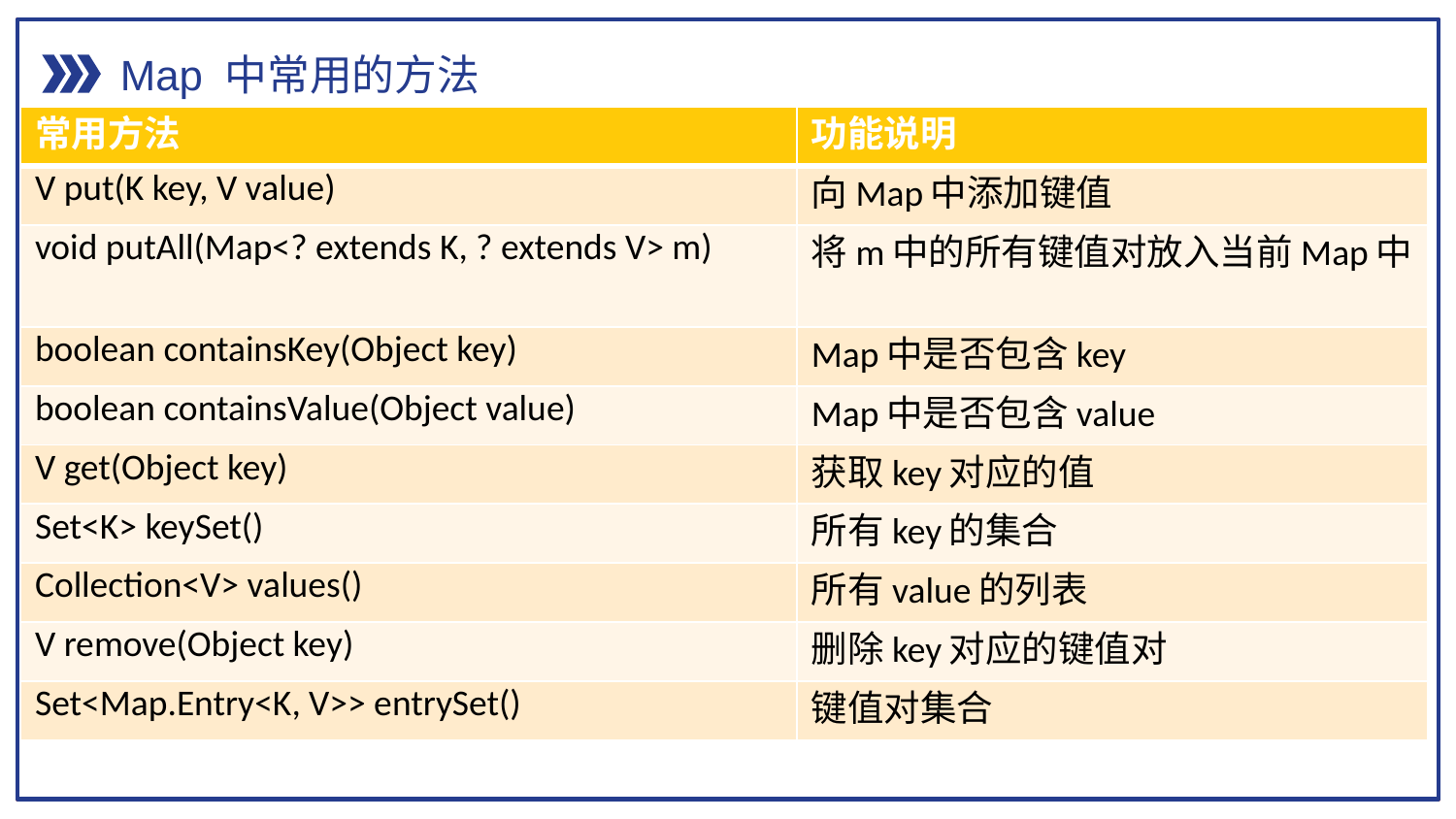

Map 中常用的方法

| 常用方法 | 功能说明 |
| --- | --- |
| V put(K key, V value) | 向Map中添加键值 |
| void putAll(Map<? extends K, ? extends V> m) | 将m中的所有键值对放入当前Map中 |
| boolean containsKey(Object key) | Map中是否包含key |
| boolean containsValue(Object value) | Map中是否包含value |
| V get(Object key) | 获取key对应的值 |
| Set<K> keySet() | 所有key的集合 |
| Collection<V> values() | 所有value的列表 |
| V remove(Object key) | 删除key对应的键值对 |
| Set<Map.Entry<K, V>> entrySet() | 键值对集合 |